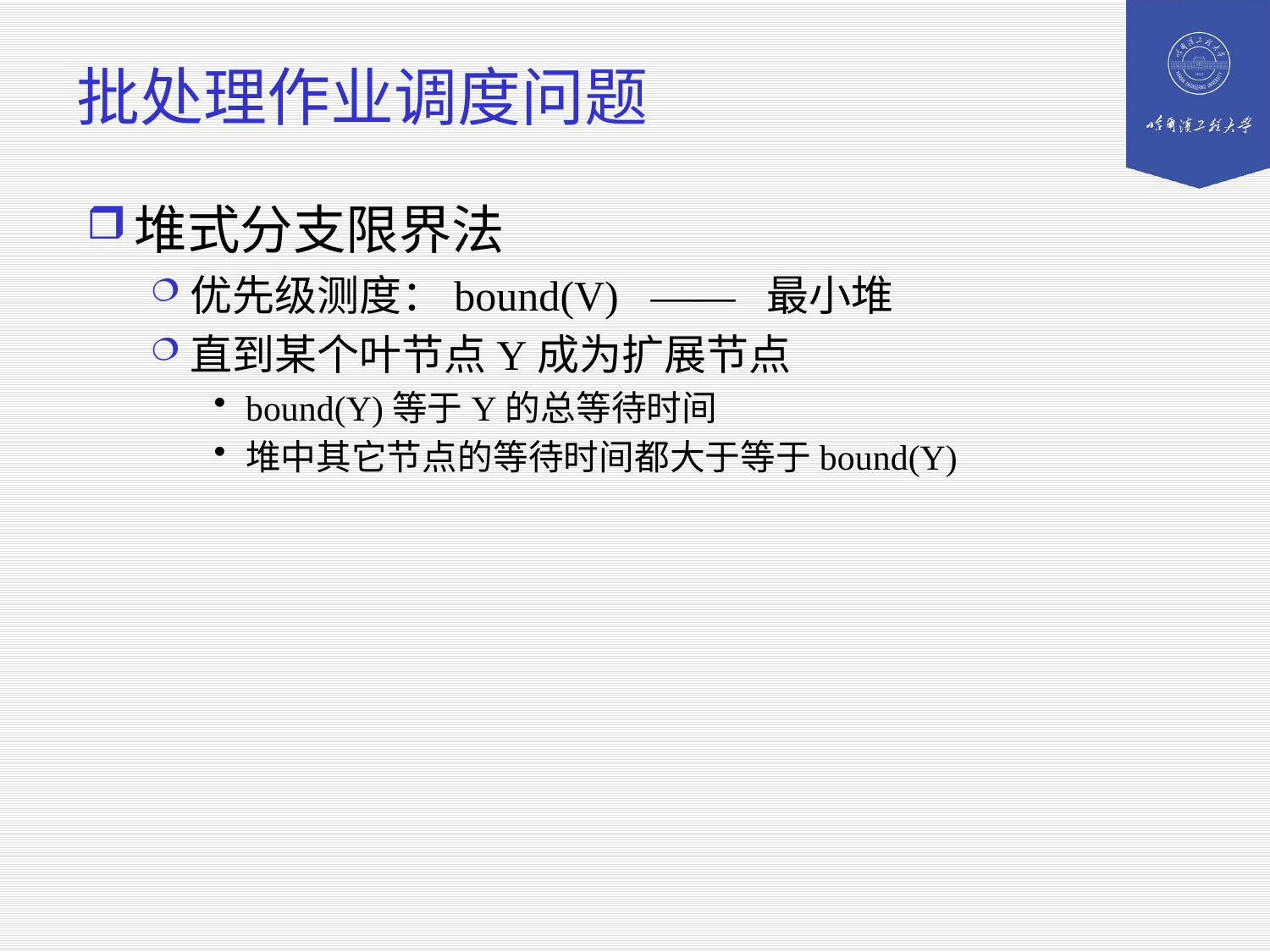

# 批处理作业调度问题
堆式分支限界法
优先级测度：bound(V)   ——  最小堆
直到某个叶节点Y成为扩展节点
bound(Y)等于Y的总等待时间
堆中其它节点的等待时间都大于等于bound(Y)